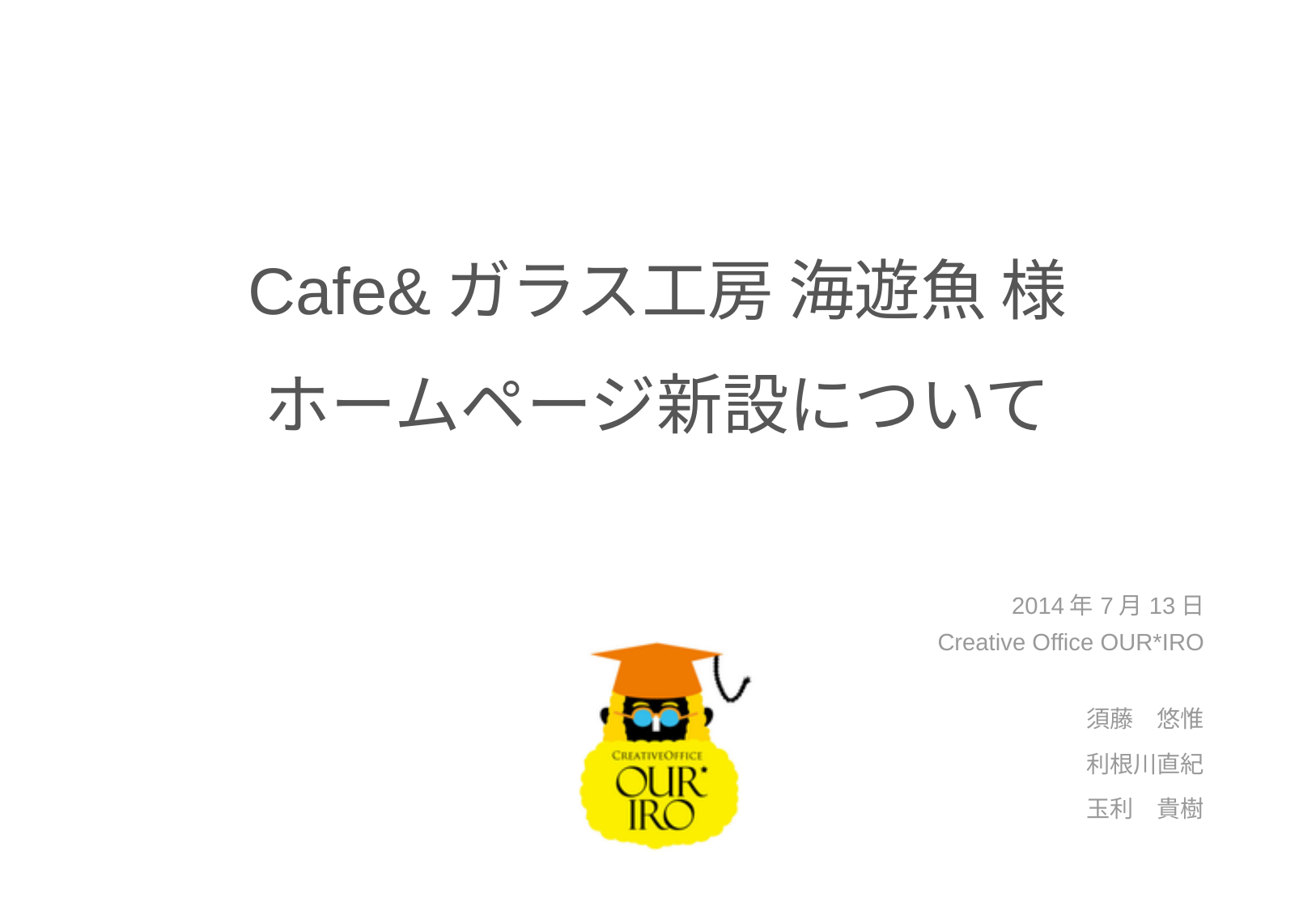

# Cafe&ガラス工房 海遊魚 様 ホームページ新設について
2014年7月13日
Creative Office OUR*IRO

須藤　悠惟
利根川直紀
玉利　貴樹